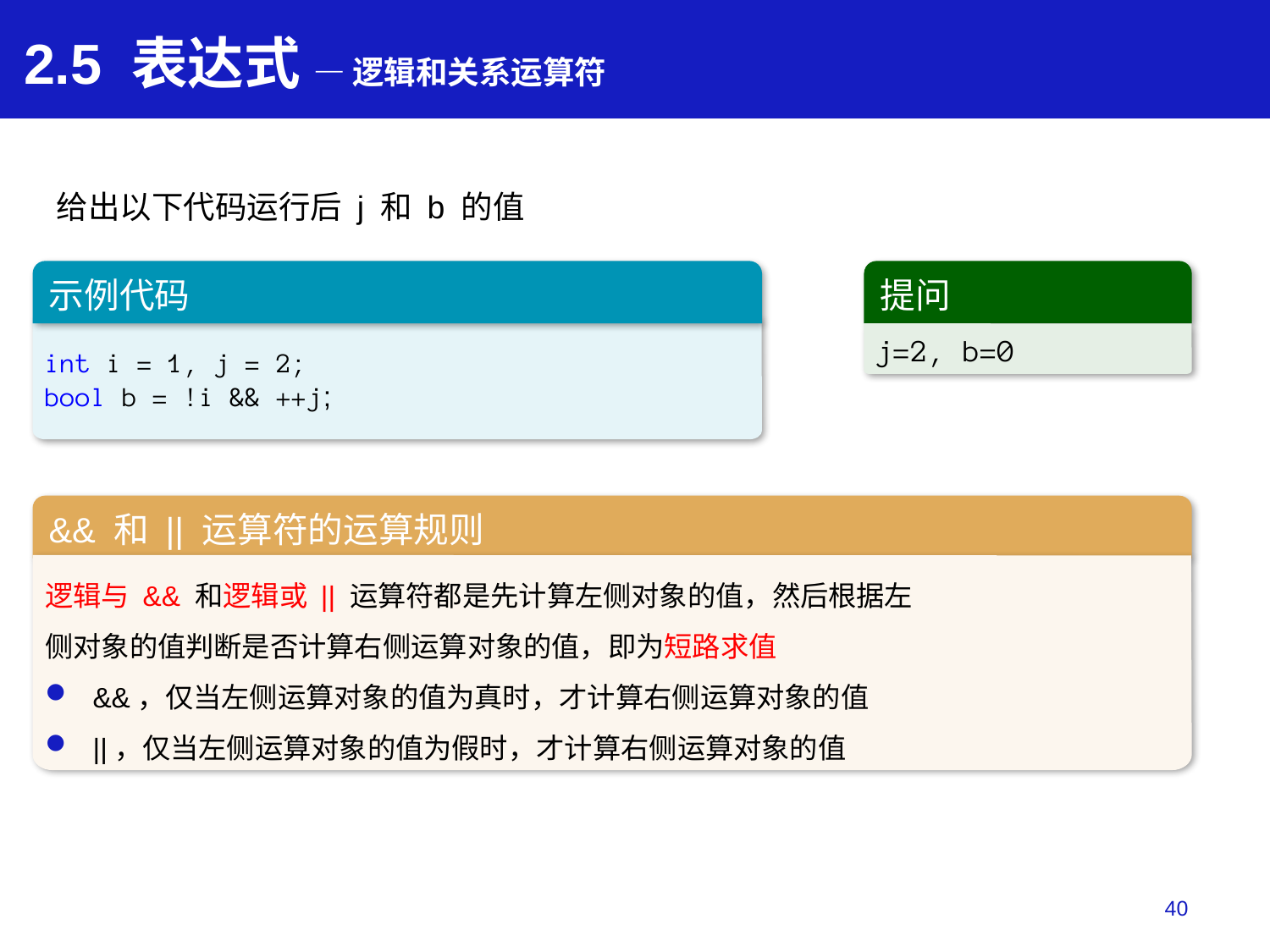

2.5 表达式 — 逻辑和关系运算符
给出以下代码运行后 j 和 b 的值
示例代码
提问
j=2, b=0
int i = 1, j = 2;
bool b = !i && ++j;
&& 和 || 运算符的运算规则
逻辑与 && 和逻辑或 || 运算符都是先计算左侧对象的值，然后根据左
侧对象的值判断是否计算右侧运算对象的值，即为短路求值
&&，仅当左侧运算对象的值为真时，才计算右侧运算对象的值
||，仅当左侧运算对象的值为假时，才计算右侧运算对象的值
40